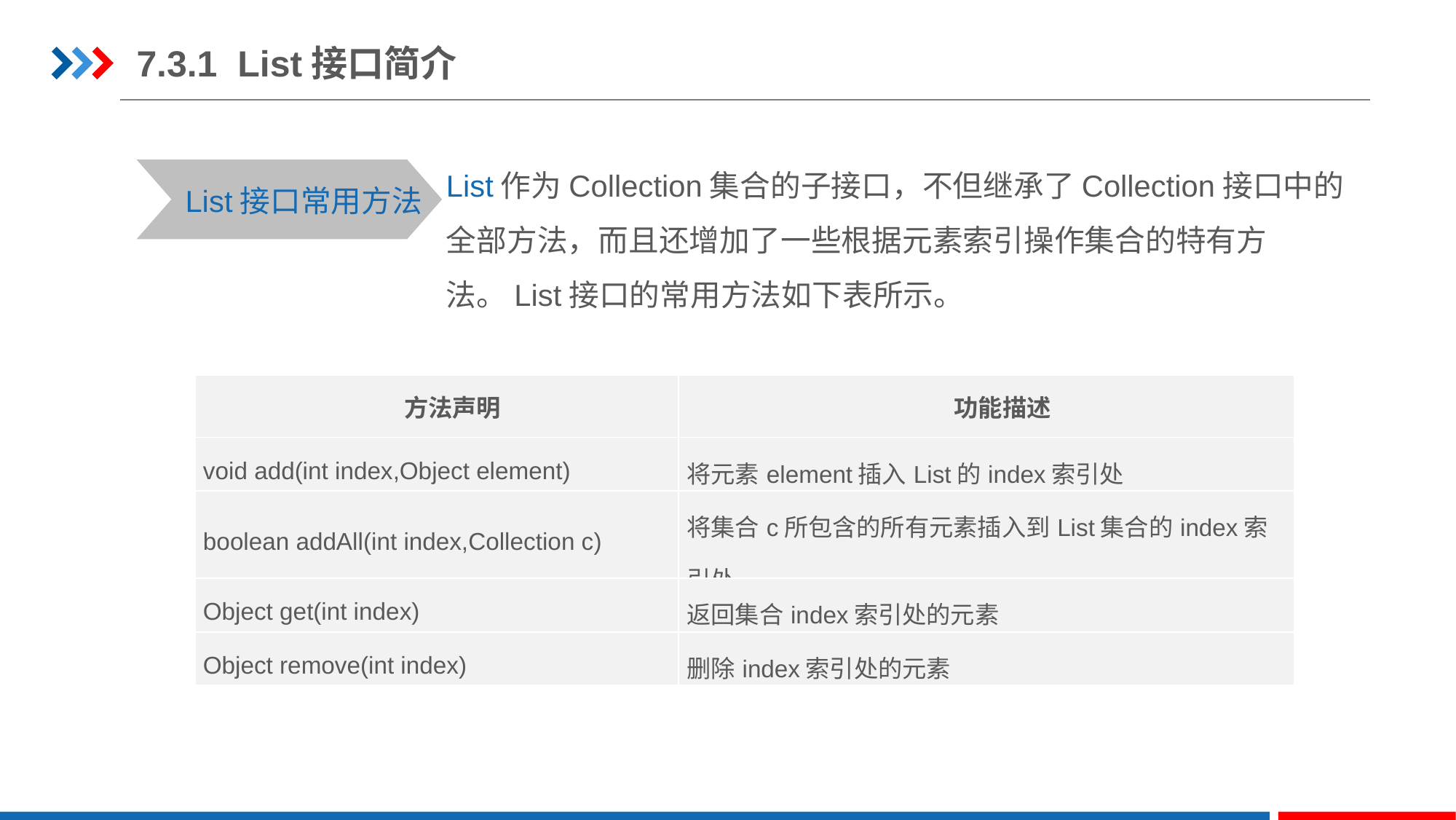

7.3.1  List接口简介
List作为Collection集合的子接口，不但继承了Collection接口中的全部方法，而且还增加了一些根据元素索引操作集合的特有方法。List接口的常用方法如下表所示。

List接口常用方法
| 方法声明 | 功能描述 |
| --- | --- |
| void add(int index,Object element) | 将元素element插入List的index索引处 |
| boolean addAll(int index,Collection c) | 将集合c所包含的所有元素插入到List集合的index索引处 |
| Object get(int index) | 返回集合index索引处的元素 |
| Object remove(int index) | 删除index索引处的元素 |